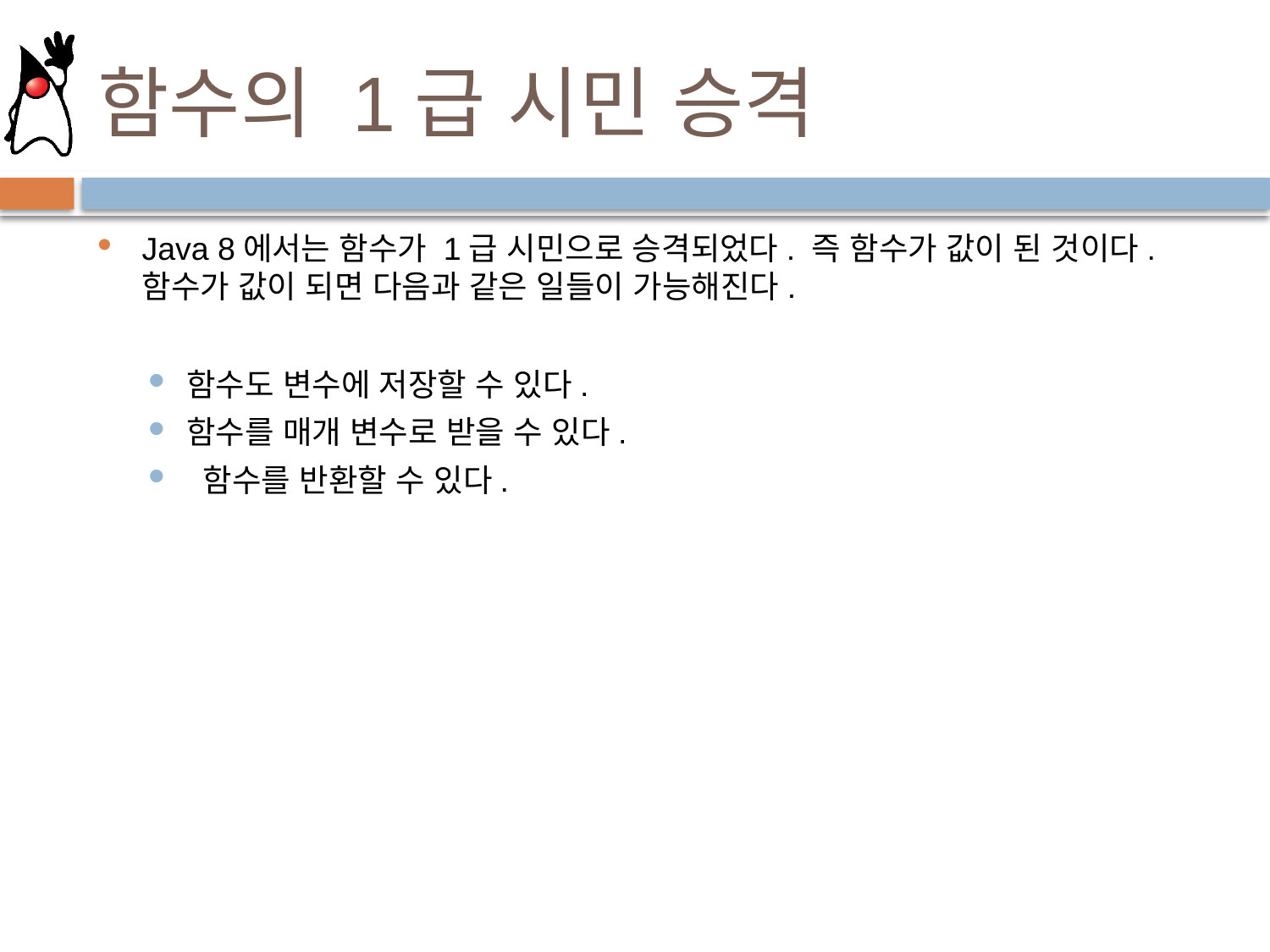

# 함수의 1급 시민 승격
Java 8에서는 함수가 1급 시민으로 승격되었다. 즉 함수가 값이 된 것이다. 함수가 값이 되면 다음과 같은 일들이 가능해진다.

함수도 변수에 저장할 수 있다.
함수를 매개 변수로 받을 수 있다.
 함수를 반환할 수 있다.